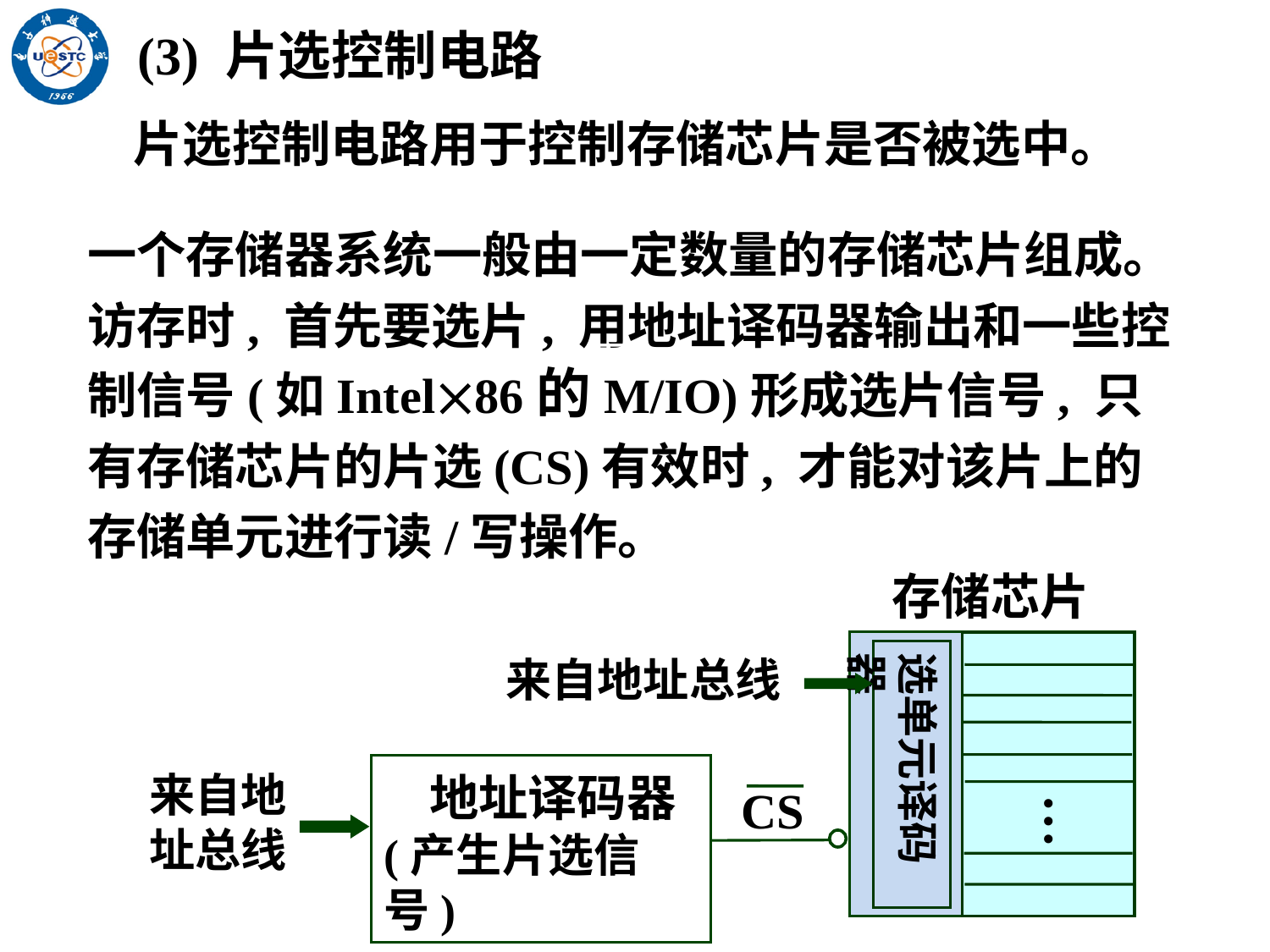

(3) 片选控制电路
片选控制电路用于控制存储芯片是否被选中。
一个存储器系统一般由一定数量的存储芯片组成。访存时, 首先要选片, 用地址译码器输出和一些控制信号(如Intel×86的M/IO)形成选片信号, 只有存储芯片的片选(CS)有效时, 才能对该片上的存储单元进行读/写操作。

存储芯片

选单元译码器
来自地址总线

 地址译码器
(产生片选信号)
来自地址总线
CS

…